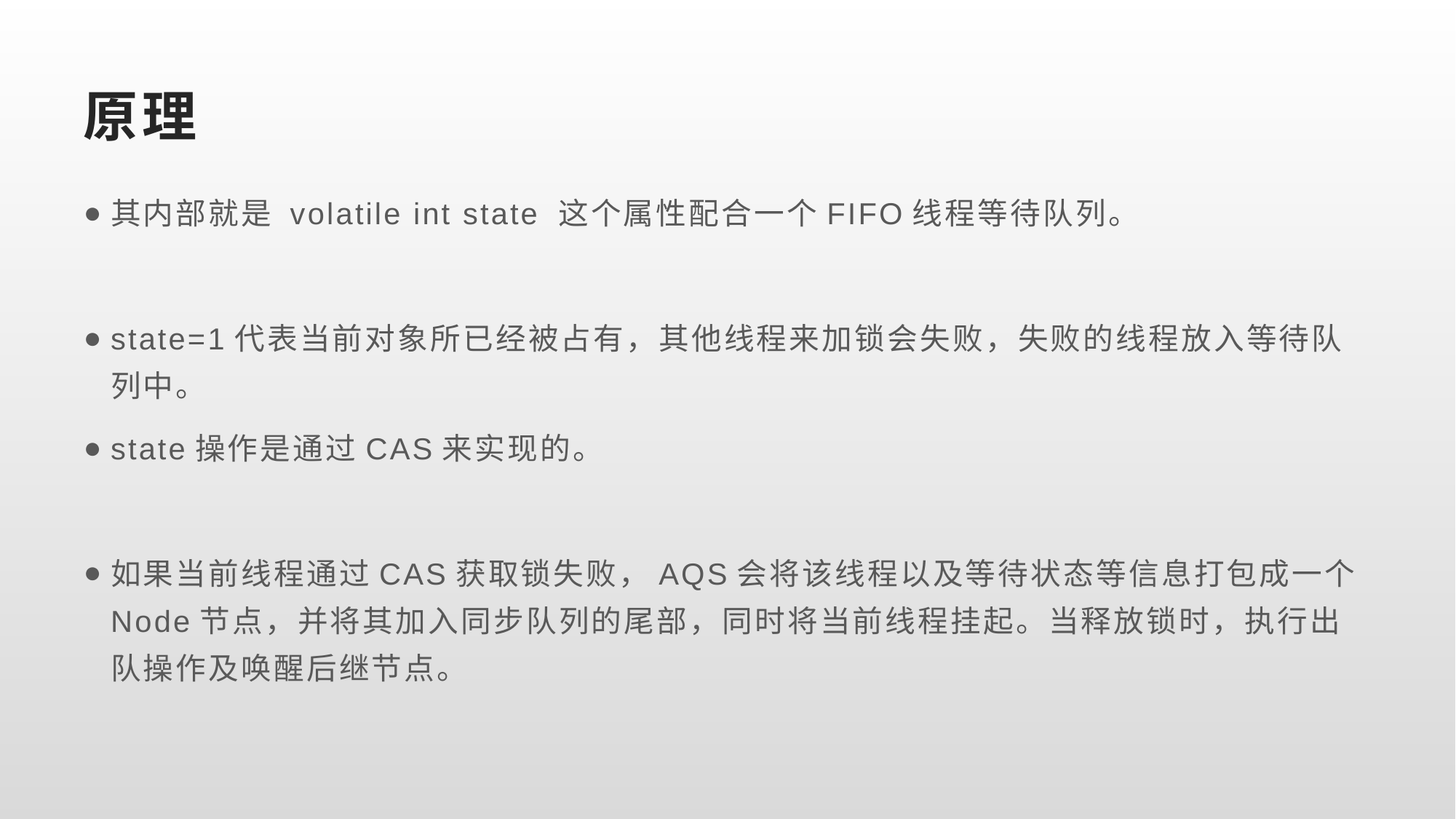

# 原理
其内部就是 volatile int state 这个属性配合一个FIFO线程等待队列。

state=1代表当前对象所已经被占有，其他线程来加锁会失败，失败的线程放入等待队列中。
state操作是通过CAS来实现的。

如果当前线程通过CAS获取锁失败，AQS会将该线程以及等待状态等信息打包成一个Node节点，并将其加入同步队列的尾部，同时将当前线程挂起。当释放锁时，执行出队操作及唤醒后继节点。